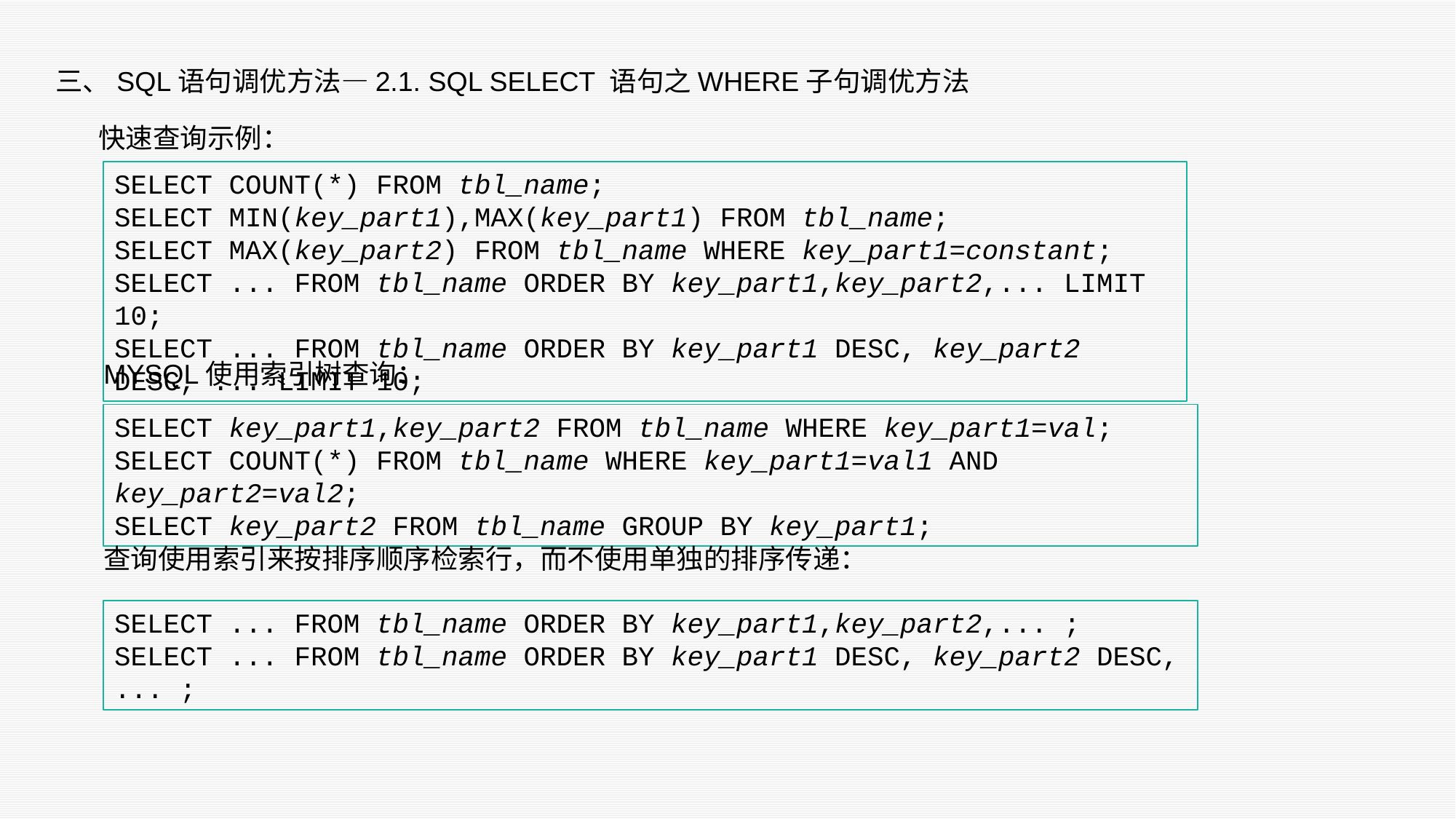

三、SQL语句调优方法—2.1. SQL SELECT 语句之WHERE子句调优方法
快速查询示例：

SELECT COUNT(*) FROM tbl_name;
SELECT MIN(key_part1),MAX(key_part1) FROM tbl_name;
SELECT MAX(key_part2) FROM tbl_name WHERE key_part1=constant;
SELECT ... FROM tbl_name ORDER BY key_part1,key_part2,... LIMIT 10;
SELECT ... FROM tbl_name ORDER BY key_part1 DESC, key_part2 DESC, ... LIMIT 10;
MYSQL使用索引树查询：

SELECT key_part1,key_part2 FROM tbl_name WHERE key_part1=val;
SELECT COUNT(*) FROM tbl_name WHERE key_part1=val1 AND key_part2=val2;
SELECT key_part2 FROM tbl_name GROUP BY key_part1;

查询使用索引来按排序顺序检索行，而不使用单独的排序传递：
SELECT ... FROM tbl_name ORDER BY key_part1,key_part2,... ;
SELECT ... FROM tbl_name ORDER BY key_part1 DESC, key_part2 DESC, ... ;